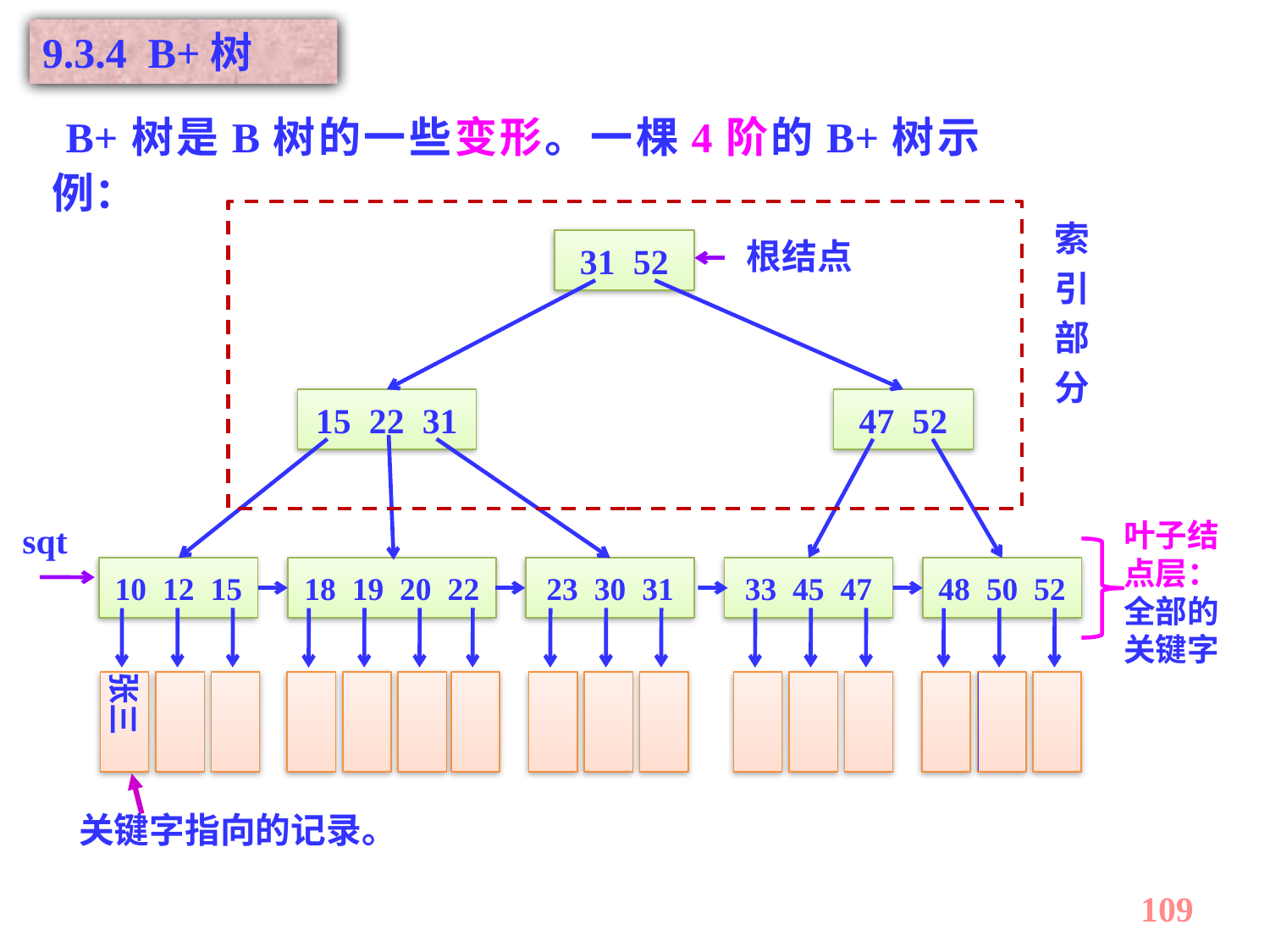

9.3.4  B+树
 B+树是B树的一些变形。一棵4阶的B+树示例：

索
引
部
分
根结点
31  52
15  22  31
47  52
叶子结点层：全部的关键字
sqt

10  12  15
18  19  20  22
23  30  31
33  45  47
48  50  52

张三

关键字指向的记录。
109